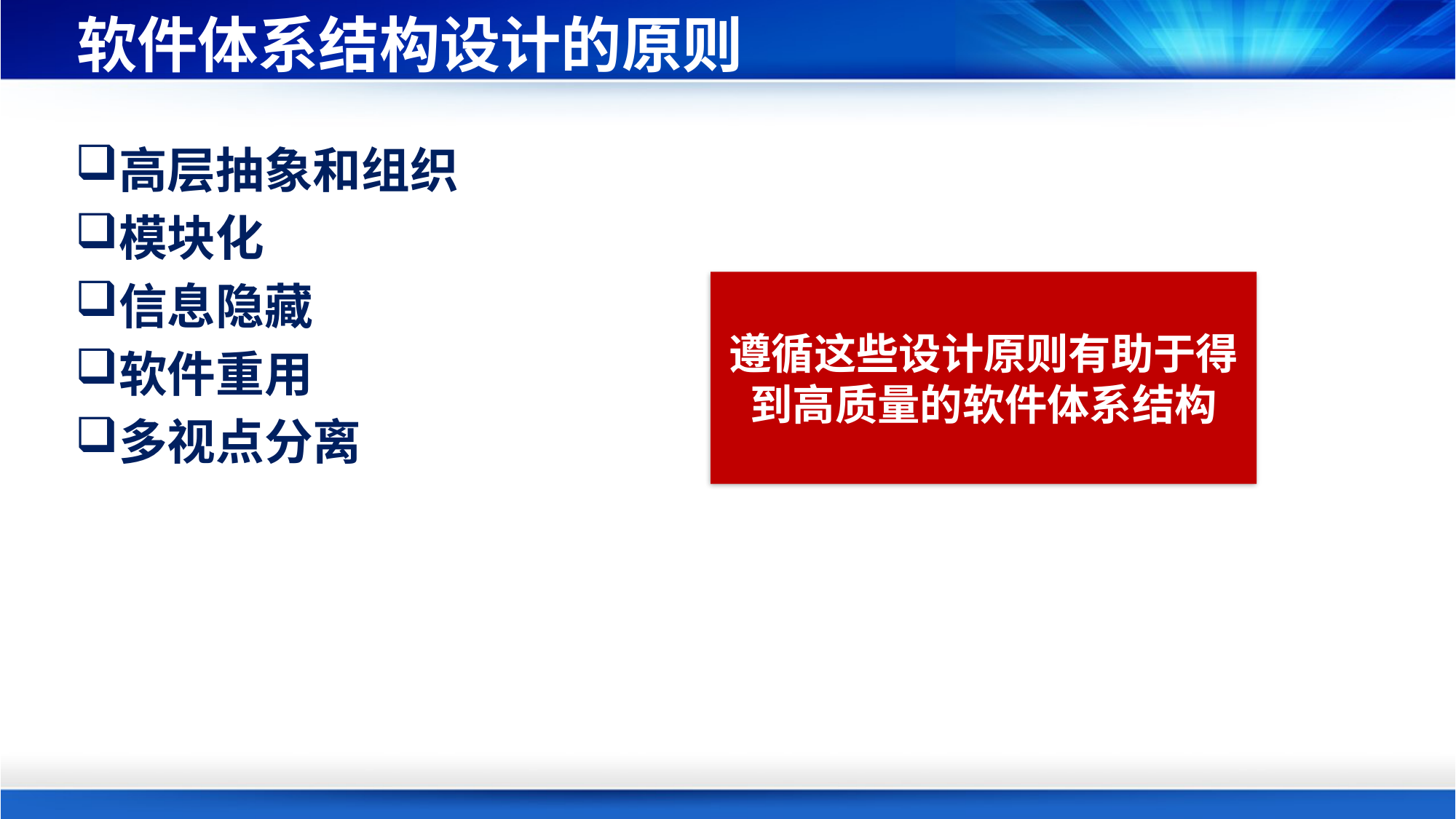

# 软件体系结构设计的原则
高层抽象和组织
模块化
信息隐藏
软件重用
多视点分离
遵循这些设计原则有助于得到高质量的软件体系结构